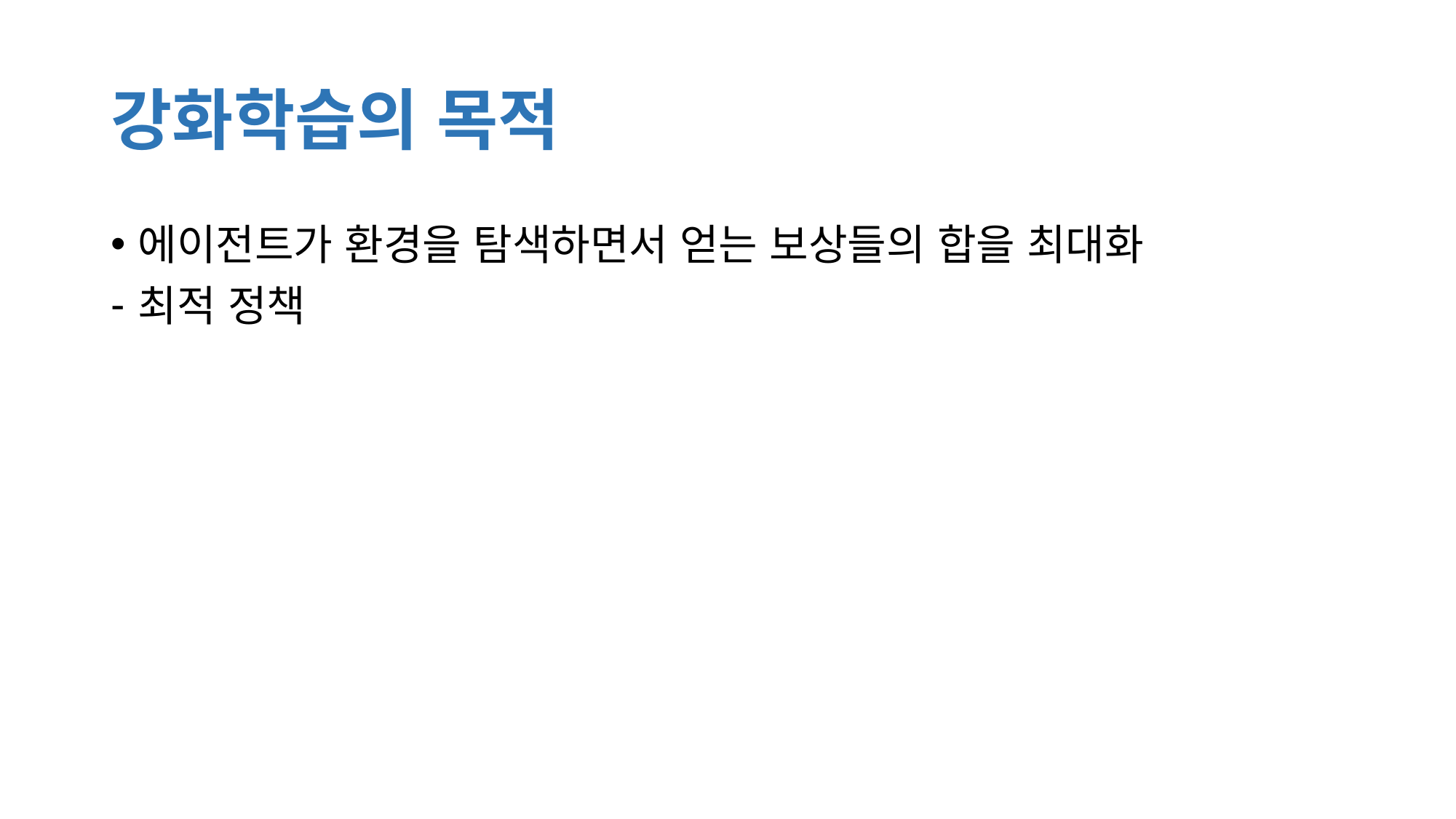

# 강화학습의 목적
에이전트가 환경을 탐색하면서 얻는 보상들의 합을 최대화
최적 정책